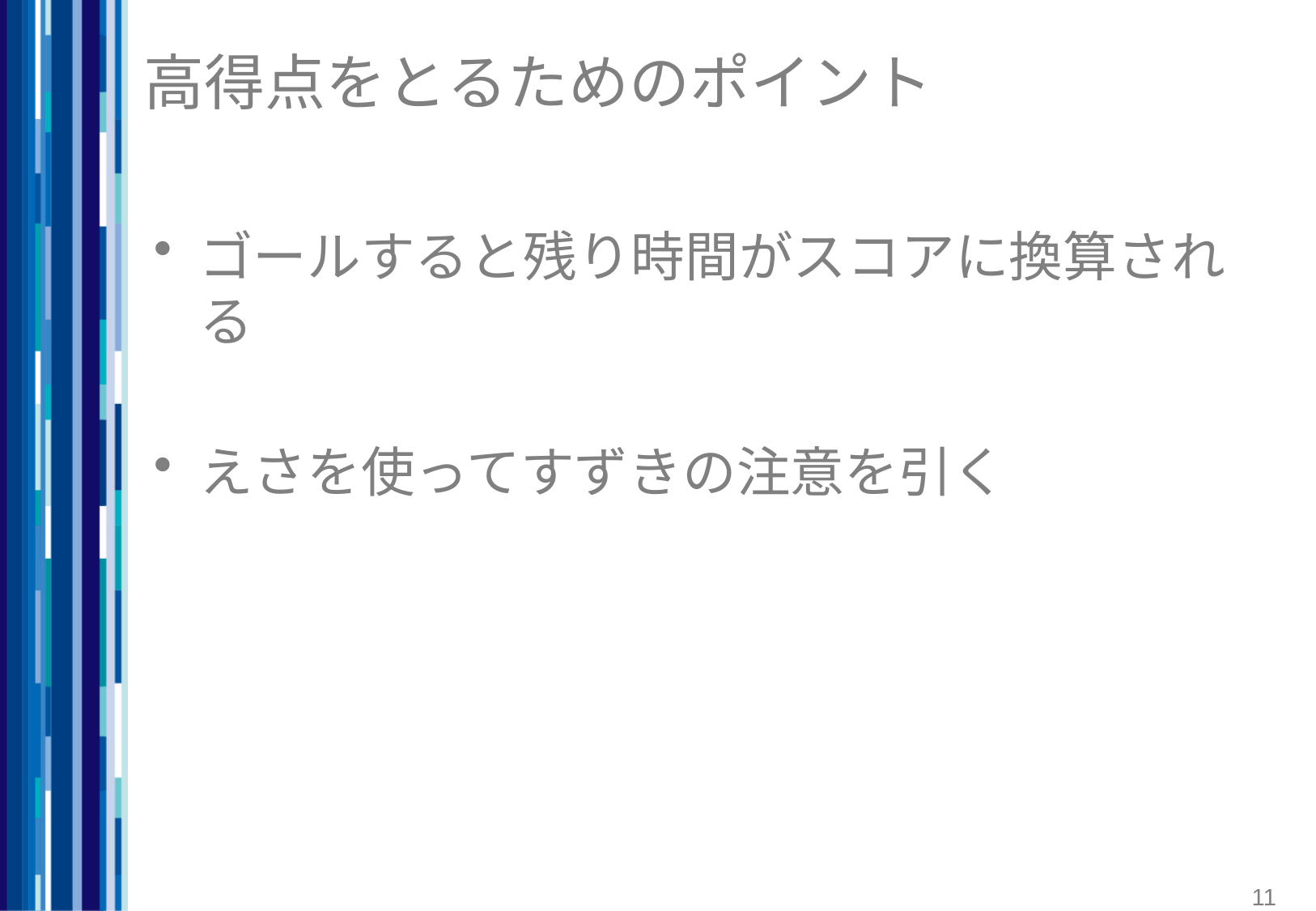

# 高得点をとるためのポイント
ゴールすると残り時間がスコアに換算される

えさを使ってすずきの注意を引く

11